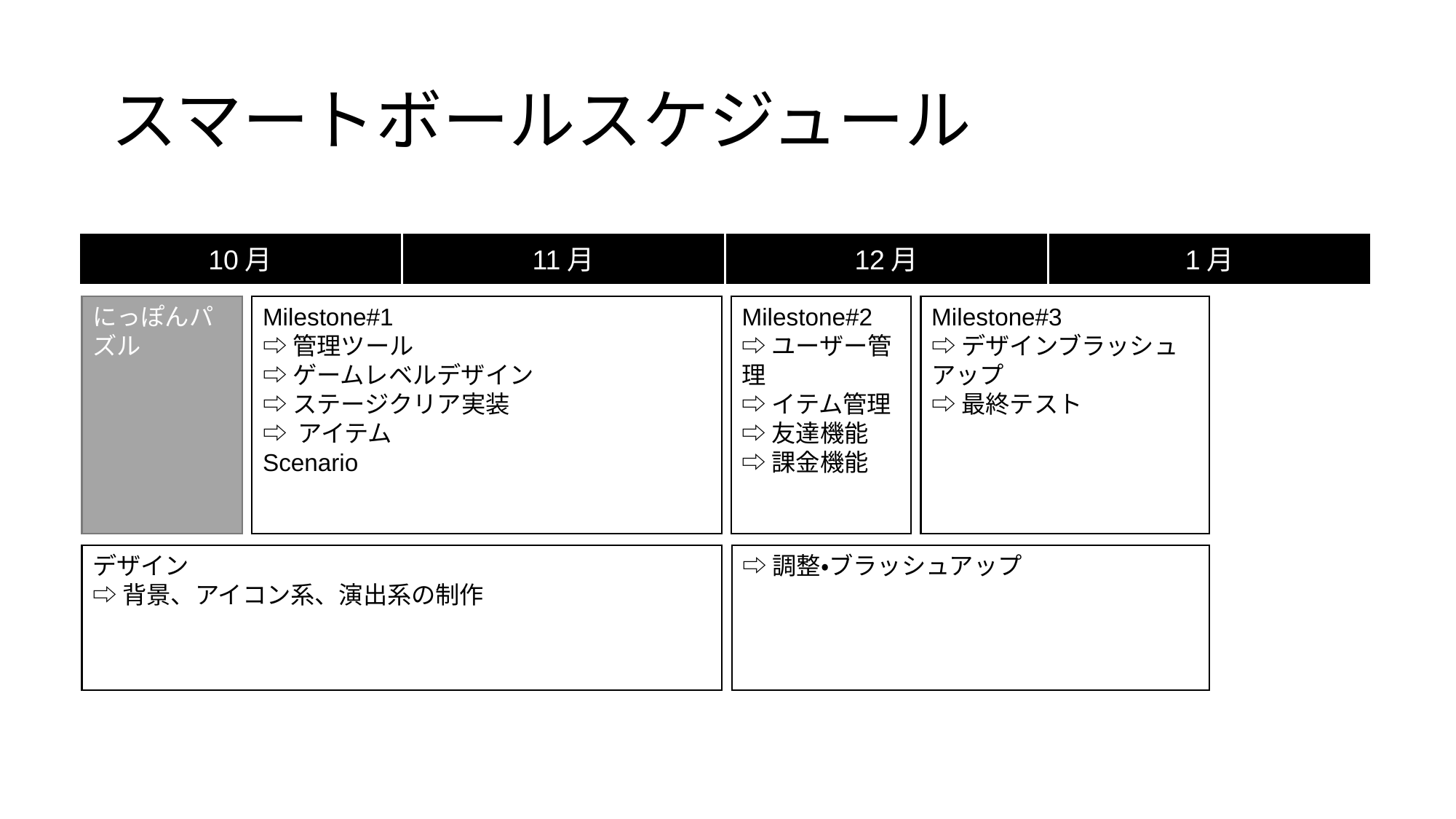

# スマートボールスケジュール
10月
11月
12月
1月
にっぽんパズル
Milestone#3
⇨デザインブラッシュアップ
⇨最終テスト
Milestone#2
⇨ユーザー管理
⇨イテム管理
⇨友達機能
⇨課金機能
Milestone#1
⇨管理ツール
⇨ゲームレベルデザイン
⇨ステージクリア実装
⇨ アイテム
Scenario
デザイン
⇨背景、アイコン系、演出系の制作
⇨調整・ブラッシュアップ